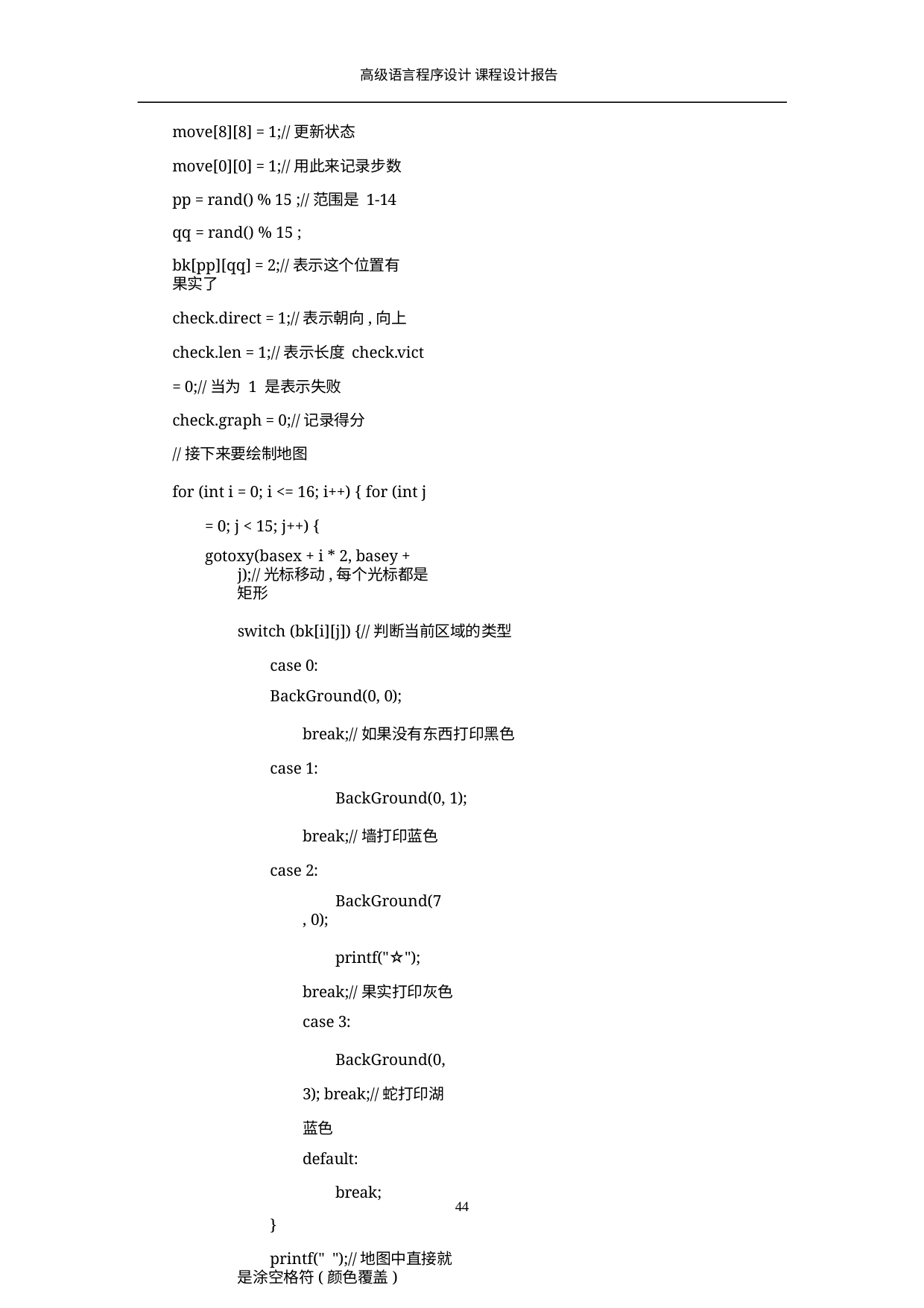

高级语言程序设计 课程设计报告

move[8][8] = 1;//更新状态 move[0][0] = 1;//用此来记录步数

pp = rand() % 15 ;//范围是 1-14

qq = rand() % 15 ;

bk[pp][qq] = 2;//表示这个位置有果实了
check.direct = 1;//表示朝向,向上 check.len = 1;//表示长度 check.vict = 0;//当为 1 是表示失败 check.graph = 0;//记录得分

//接下来要绘制地图
for (int i = 0; i <= 16; i++) { for (int j = 0; j < 15; j++) {
gotoxy(basex + i * 2, basey + j);//光标移动,每个光标都是矩形
switch (bk[i][j]) {//判断当前区域的类型 case 0:
BackGround(0, 0);
break;//如果没有东西打印黑色 case 1:
BackGround(0, 1);
break;//墙打印蓝色 case 2:
BackGround(7, 0);
printf("☆"); break;//果实打印灰色
case 3:
BackGround(0, 3); break;//蛇打印湖蓝色
default:

break;

}

printf("  ");//地图中直接就是涂空格符(颜色覆盖)
44